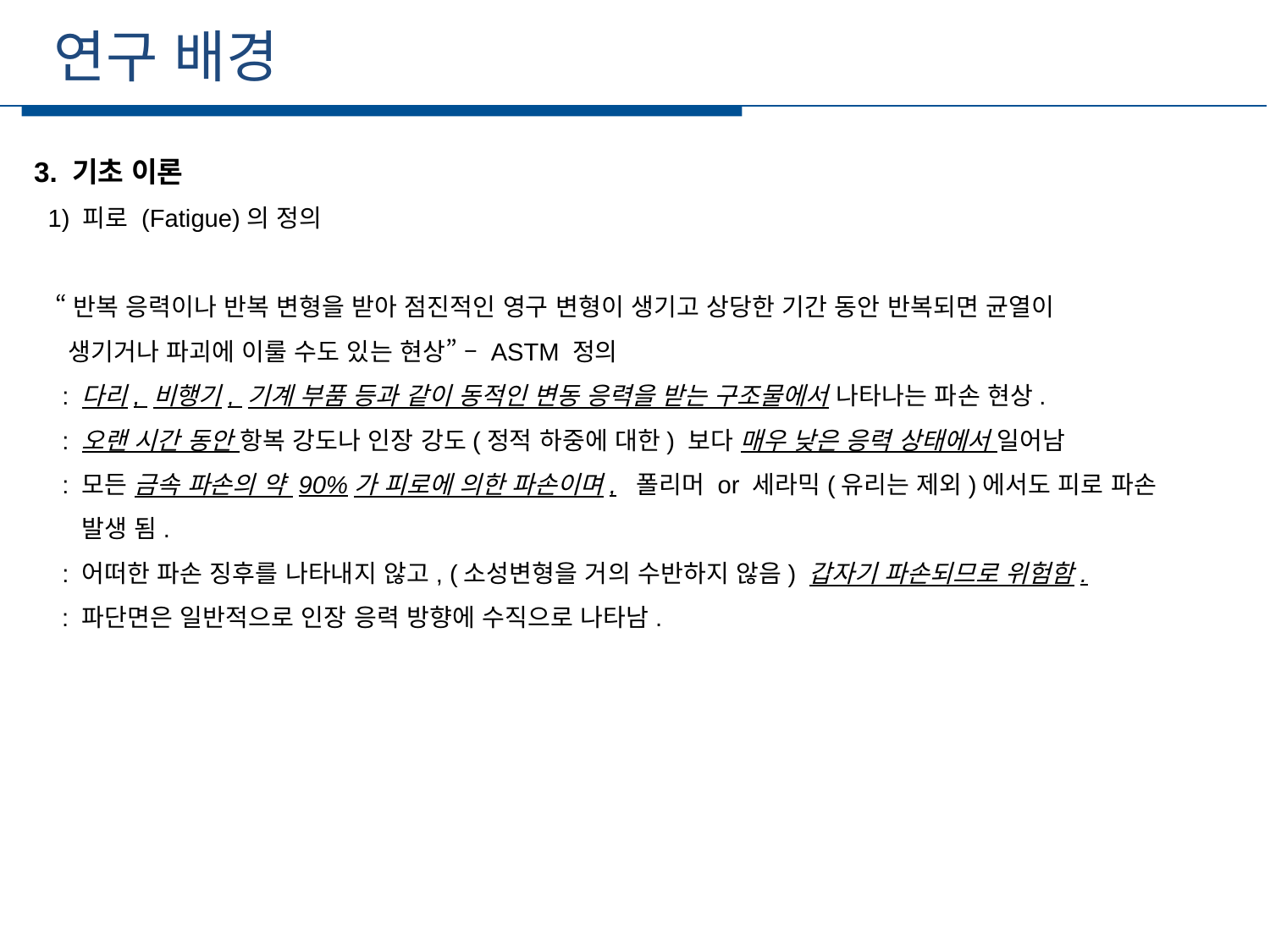

연구 배경

3. 기초 이론
  1) 피로 (Fatigue)의 정의

   “반복 응력이나 반복 변형을 받아 점진적인 영구 변형이 생기고 상당한 기간 동안 반복되면 균열이
    생기거나 파괴에 이룰 수도 있는 현상” – ASTM 정의
    : 다리, 비행기, 기계 부품 등과 같이 동적인 변동 응력을 받는 구조물에서 나타나는 파손 현상.
    : 오랜 시간 동안 항복 강도나 인장 강도(정적 하중에 대한) 보다 매우 낮은 응력 상태에서 일어남
    : 모든 금속 파손의 약 90%가 피로에 의한 파손이며,  폴리머 or 세라믹(유리는 제외)에서도 피로 파손
      발생 됨.
    : 어떠한 파손 징후를 나타내지 않고, (소성변형을 거의 수반하지 않음) 갑자기 파손되므로 위험함.
    : 파단면은 일반적으로 인장 응력 방향에 수직으로 나타남.